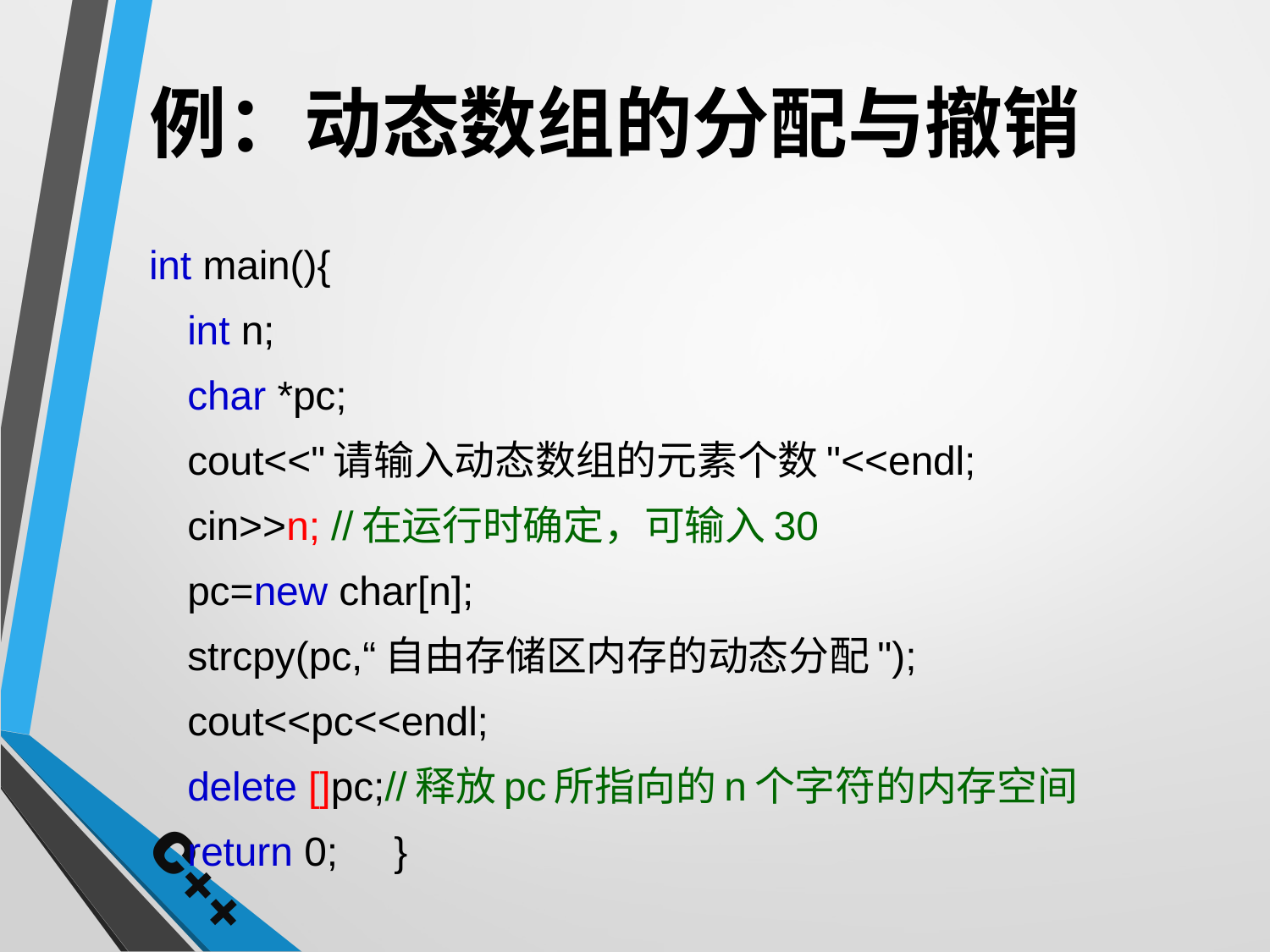

# 例：动态数组的分配与撤销
int main(){
		int n;
		char *pc;
		cout<<"请输入动态数组的元素个数"<<endl;
		cin>>n; //在运行时确定，可输入30
		pc=new char[n];
		strcpy(pc,“自由存储区内存的动态分配");
		cout<<pc<<endl;
		delete []pc;//释放pc所指向的n个字符的内存空间
		return 0;　}